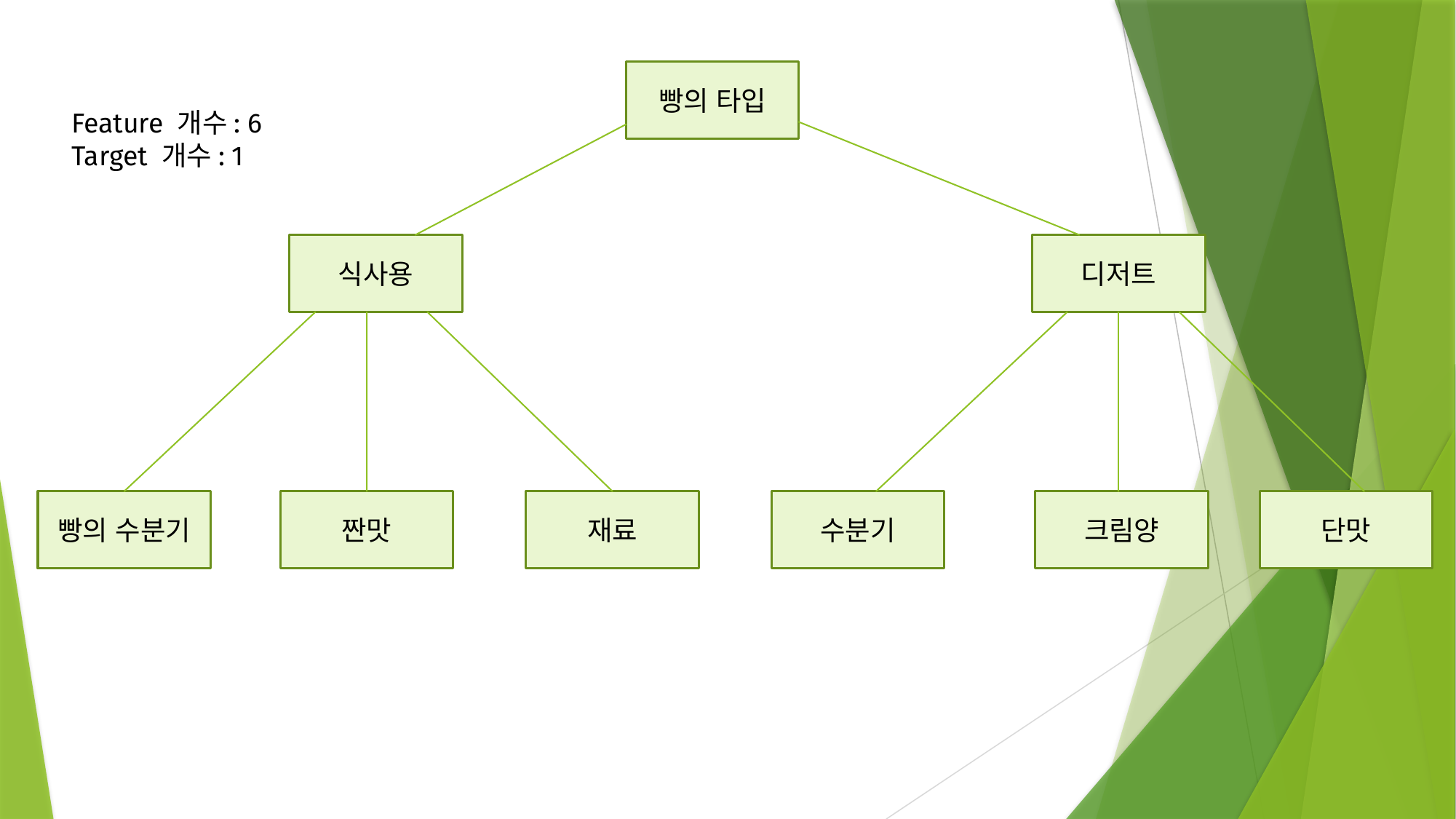

빵의 타입
Feature 개수: 6
Target 개수: 1
디저트
식사용
크림양
재료
단맛
짠맛
빵의 수분기
수분기